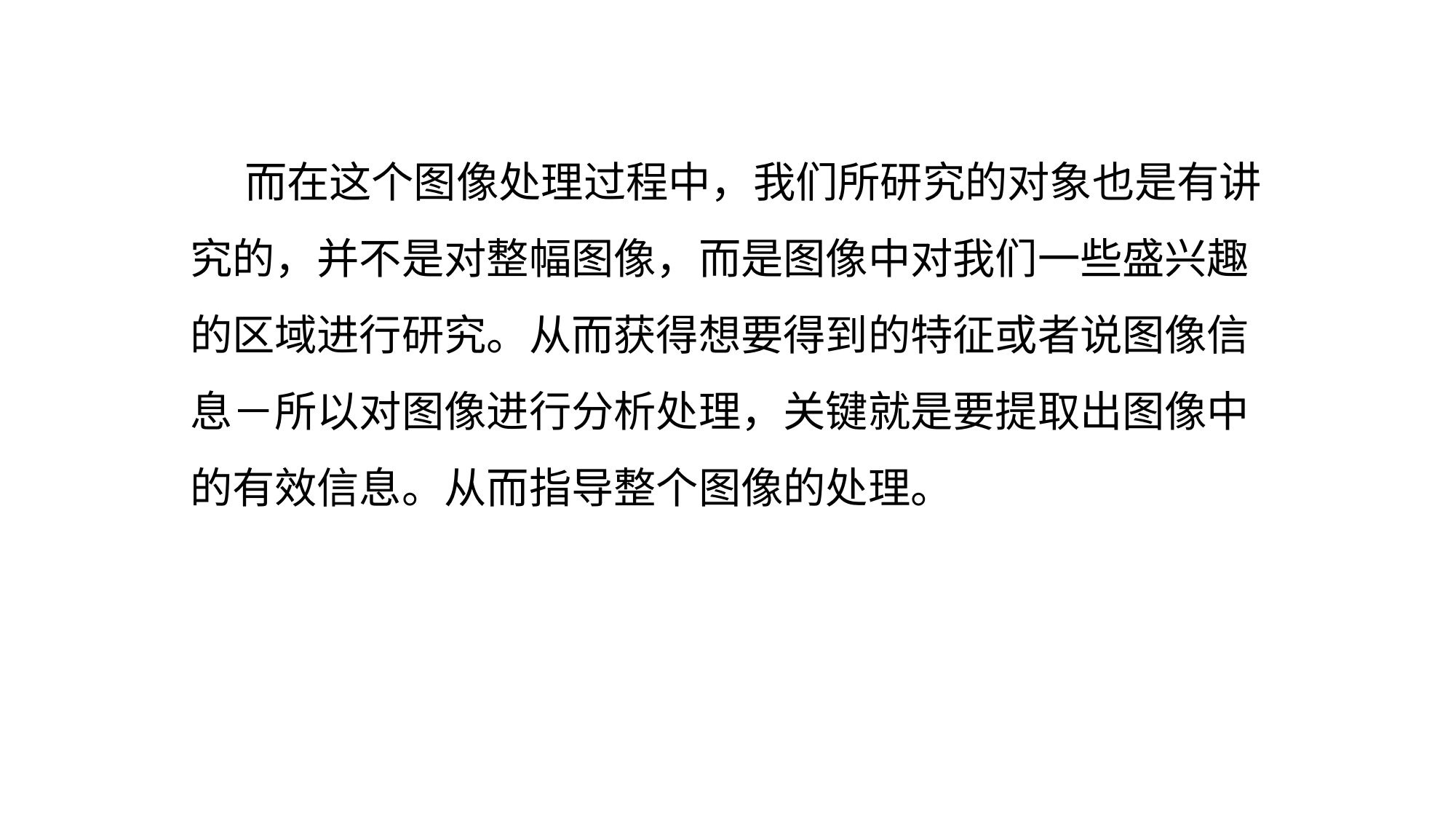

而在这个图像处理过程中，我们所研究的对象也是有讲究的，并不是对整幅图像，而是图像中对我们一些盛兴趣的区域进行研究。从而获得想要得到的特征或者说图像信息－所以对图像进行分析处理，关键就是要提取出图像中的有效信息。从而指导整个图像的处理。